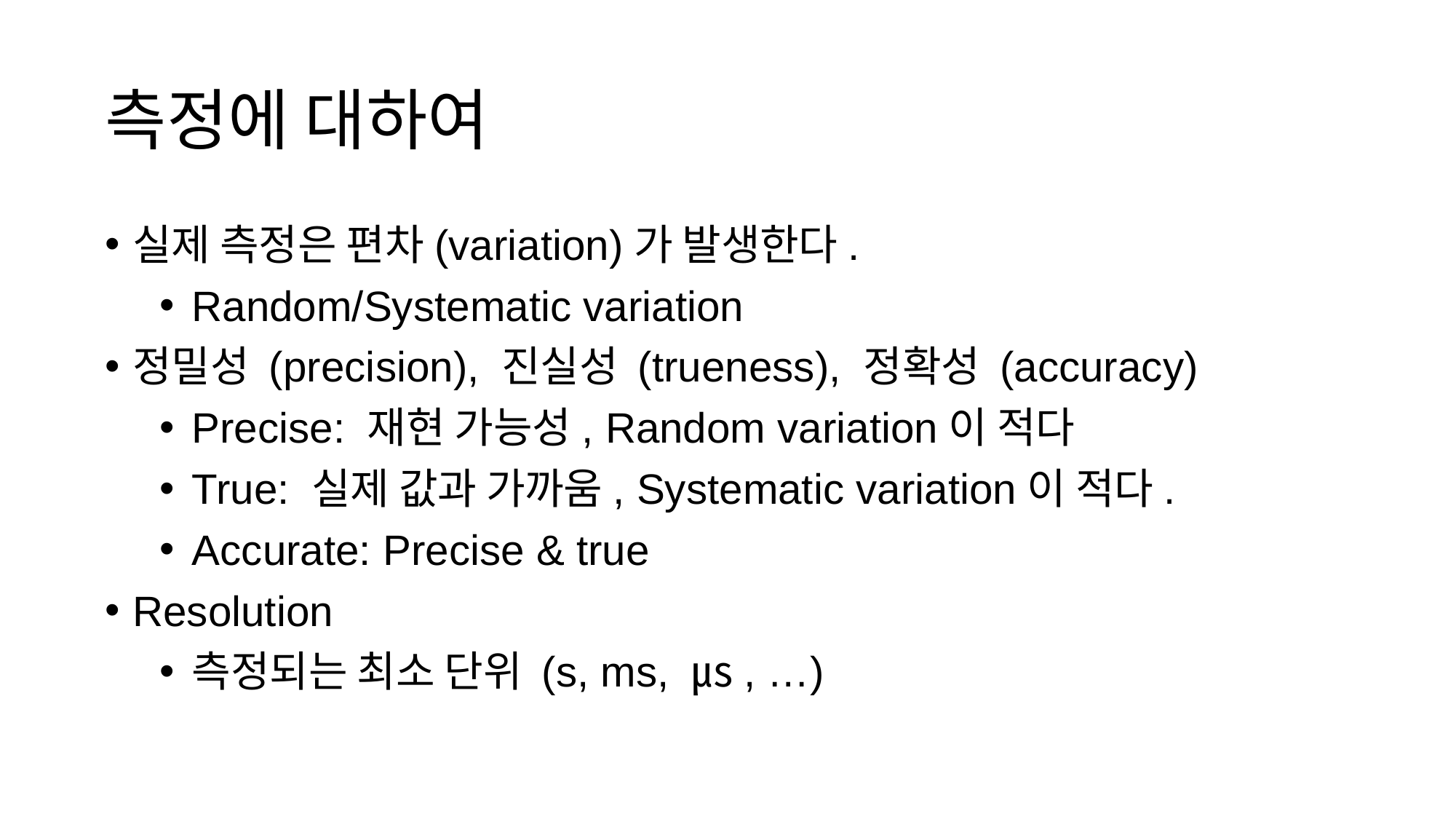

# 측정에 대하여
실제 측정은 편차(variation)가 발생한다.
Random/Systematic variation
정밀성 (precision), 진실성 (trueness), 정확성 (accuracy)
Precise: 재현 가능성, Random variation이 적다
True: 실제 값과 가까움, Systematic variation이 적다.
Accurate: Precise & true
Resolution
측정되는 최소 단위 (s, ms, ㎲, …)